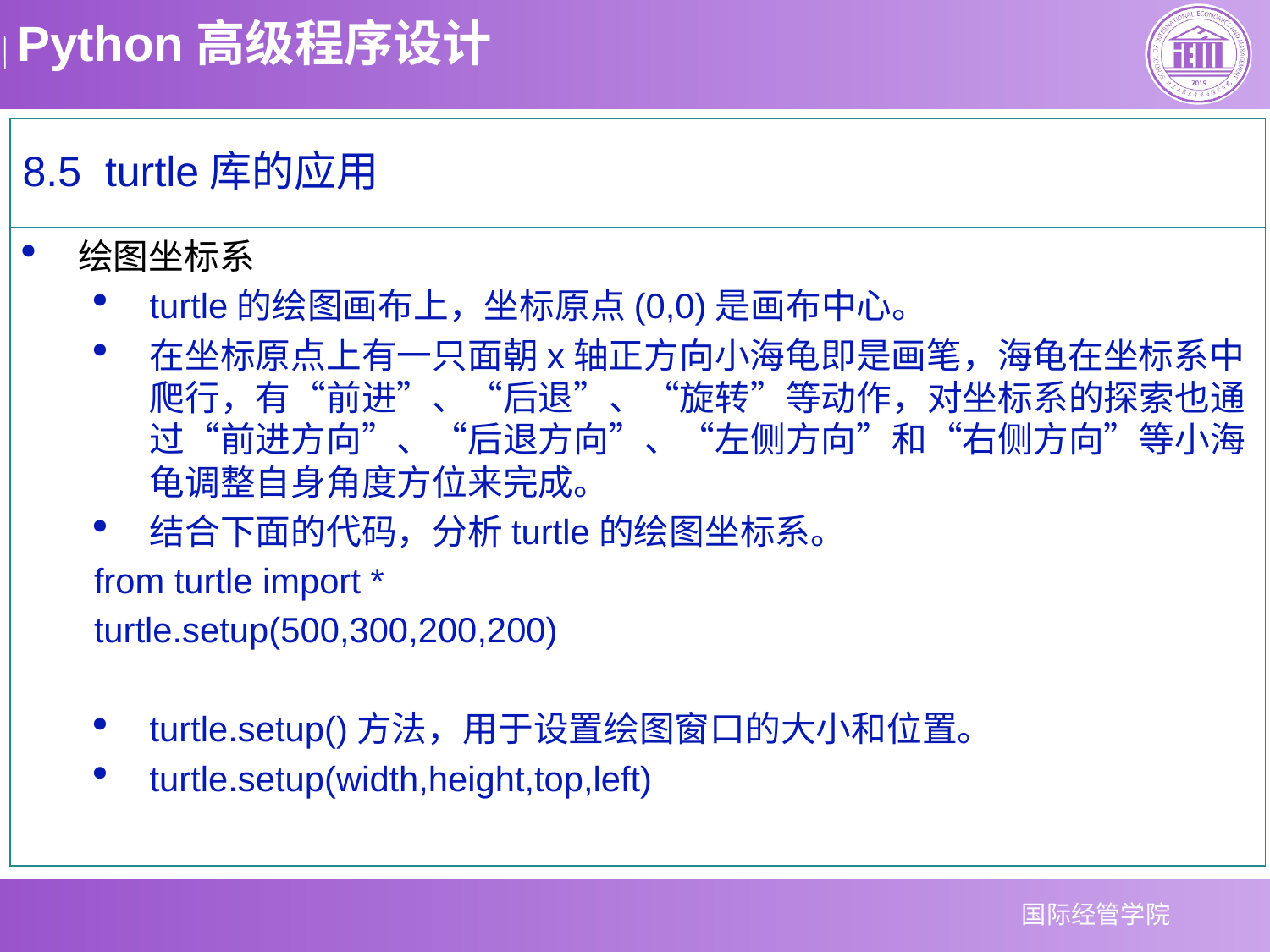

8.5  turtle库的应用
绘图坐标系
turtle的绘图画布上，坐标原点(0,0)是画布中心。
在坐标原点上有一只面朝x轴正方向小海龟即是画笔，海龟在坐标系中爬行，有“前进”、“后退”、“旋转”等动作，对坐标系的探索也通过“前进方向”、“后退方向”、“左侧方向”和“右侧方向”等小海龟调整自身角度方位来完成。
结合下面的代码，分析turtle的绘图坐标系。
from turtle import *
turtle.setup(500,300,200,200)

turtle.setup()方法，用于设置绘图窗口的大小和位置。
turtle.setup(width,height,top,left)